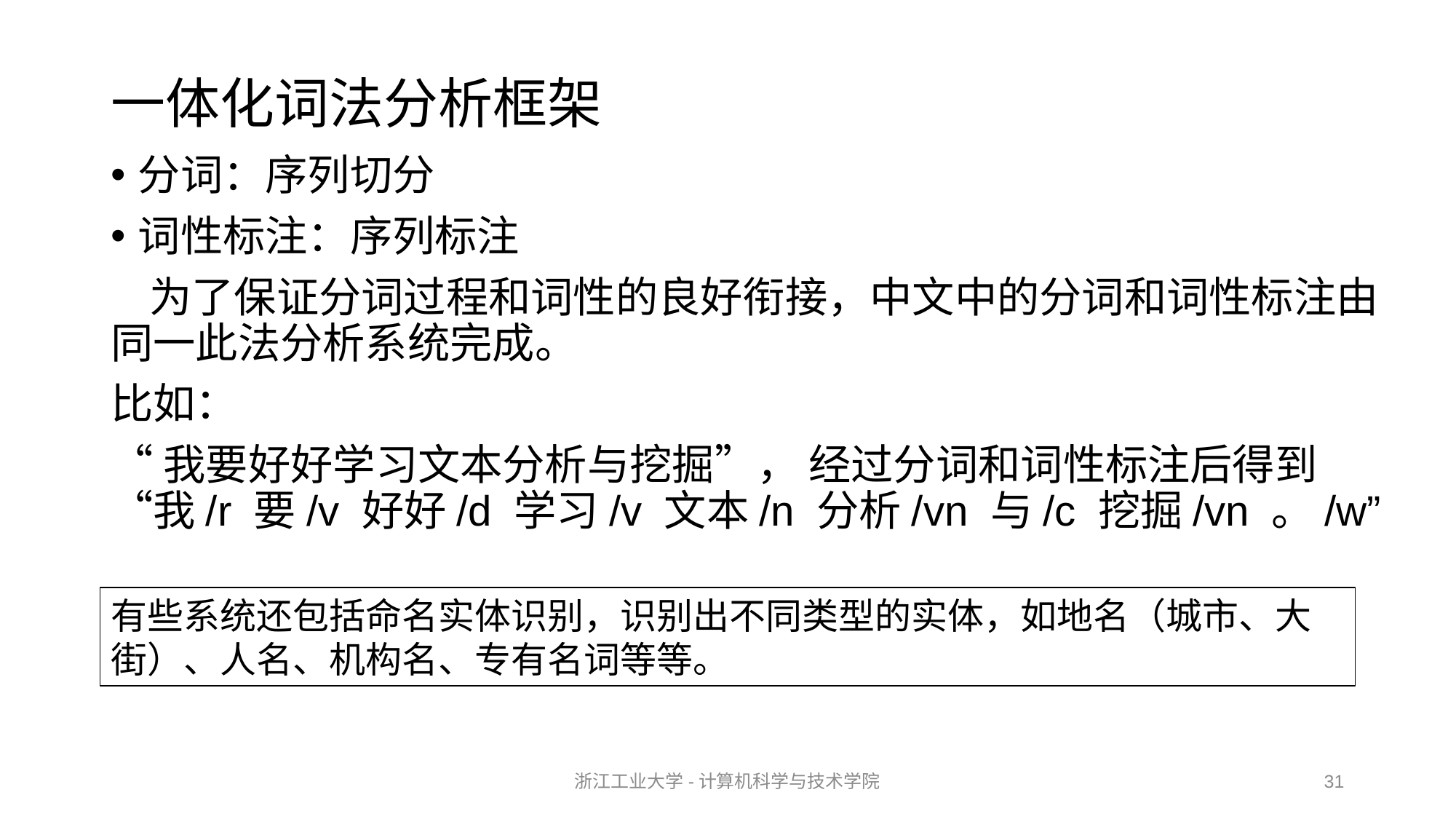

# 一体化词法分析框架
分词：序列切分
词性标注：序列标注
   为了保证分词过程和词性的良好衔接，中文中的分词和词性标注由同一此法分析系统完成。
比如：
“我要好好学习文本分析与挖掘”， 经过分词和词性标注后得到“我/r 要/v 好好/d 学习/v 文本/n 分析/vn 与/c 挖掘/vn 。/w”
有些系统还包括命名实体识别，识别出不同类型的实体，如地名（城市、大街）、人名、机构名、专有名词等等。
浙江工业大学-计算机科学与技术学院
31